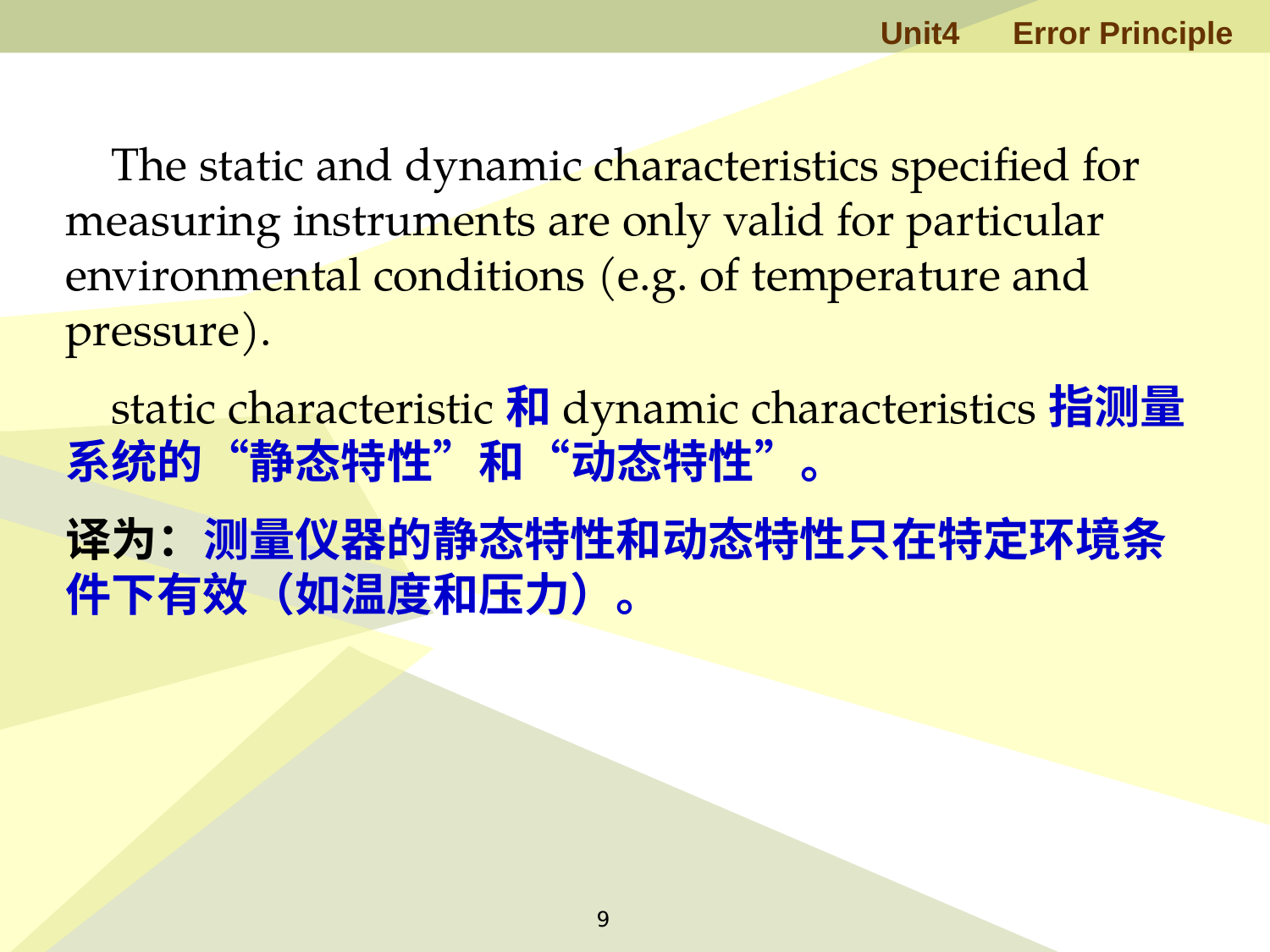

The static and dynamic characteristics specified for measuring instruments are only valid for particular environmental conditions (e.g. of temperature and pressure).
    static characteristic和dynamic characteristics指测量系统的“静态特性”和“动态特性”。
译为：测量仪器的静态特性和动态特性只在特定环境条件下有效（如温度和压力）。
9